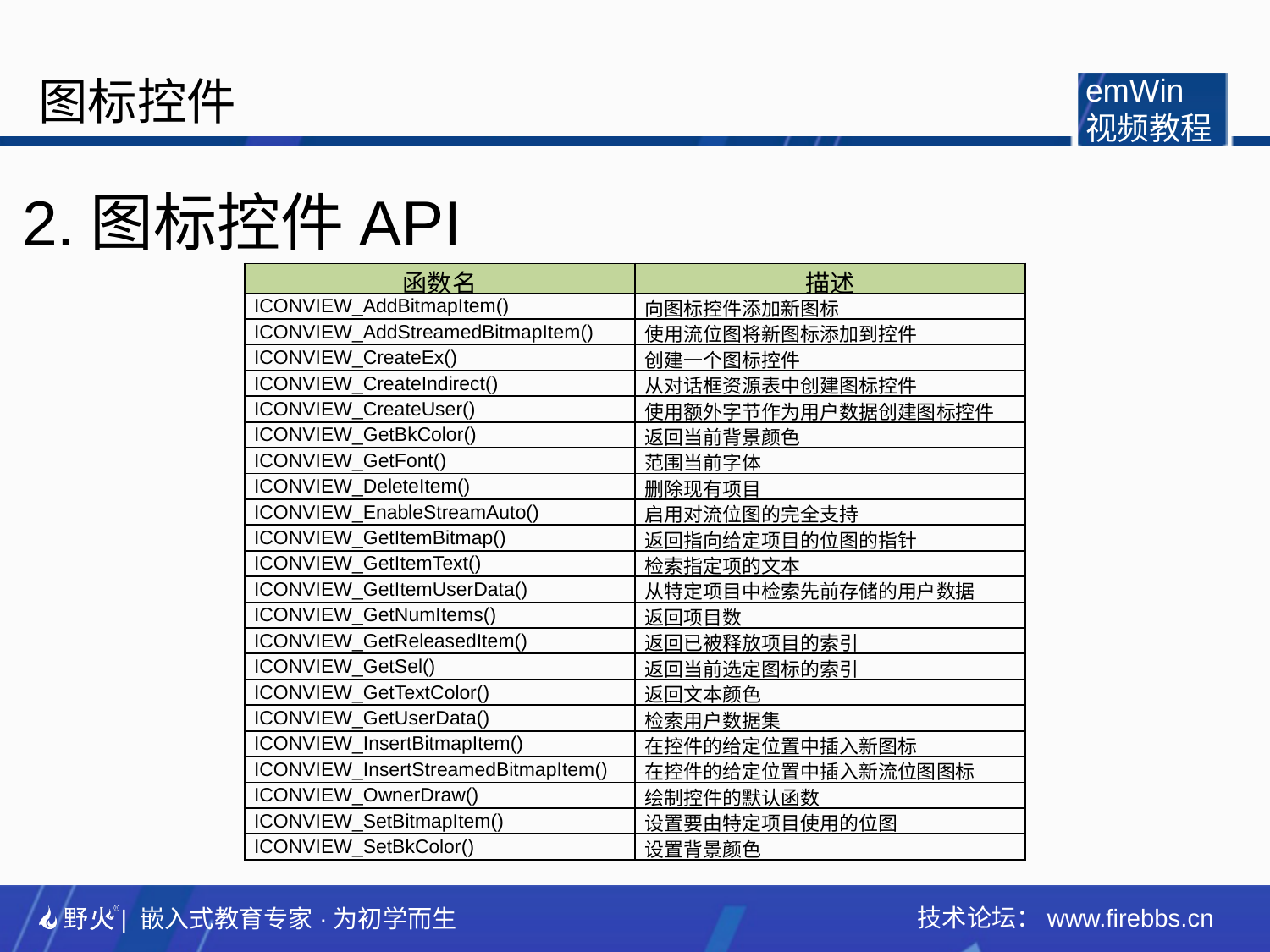

图标控件
emWin
视频教程
2.图标控件API
| 函数名 | 描述 |
| --- | --- |
| ICONVIEW\_AddBitmapItem() | 向图标控件添加新图标 |
| ICONVIEW\_AddStreamedBitmapItem() | 使用流位图将新图标添加到控件 |
| ICONVIEW\_CreateEx() | 创建一个图标控件 |
| ICONVIEW\_CreateIndirect() | 从对话框资源表中创建图标控件 |
| ICONVIEW\_CreateUser() | 使用额外字节作为用户数据创建图标控件 |
| ICONVIEW\_GetBkColor() | 返回当前背景颜色 |
| ICONVIEW\_GetFont() | 范围当前字体 |
| ICONVIEW\_DeleteItem() | 删除现有项目 |
| ICONVIEW\_EnableStreamAuto() | 启用对流位图的完全支持 |
| ICONVIEW\_GetItemBitmap() | 返回指向给定项目的位图的指针 |
| ICONVIEW\_GetItemText() | 检索指定项的文本 |
| ICONVIEW\_GetItemUserData() | 从特定项目中检索先前存储的用户数据 |
| ICONVIEW\_GetNumItems() | 返回项目数 |
| ICONVIEW\_GetReleasedItem() | 返回已被释放项目的索引 |
| ICONVIEW\_GetSel() | 返回当前选定图标的索引 |
| ICONVIEW\_GetTextColor() | 返回文本颜色 |
| ICONVIEW\_GetUserData() | 检索用户数据集 |
| ICONVIEW\_InsertBitmapItem() | 在控件的给定位置中插入新图标 |
| ICONVIEW\_InsertStreamedBitmapItem() | 在控件的给定位置中插入新流位图图标 |
| ICONVIEW\_OwnerDraw() | 绘制控件的默认函数 |
| ICONVIEW\_SetBitmapItem() | 设置要由特定项目使用的位图 |
| ICONVIEW\_SetBkColor() | 设置背景颜色 |